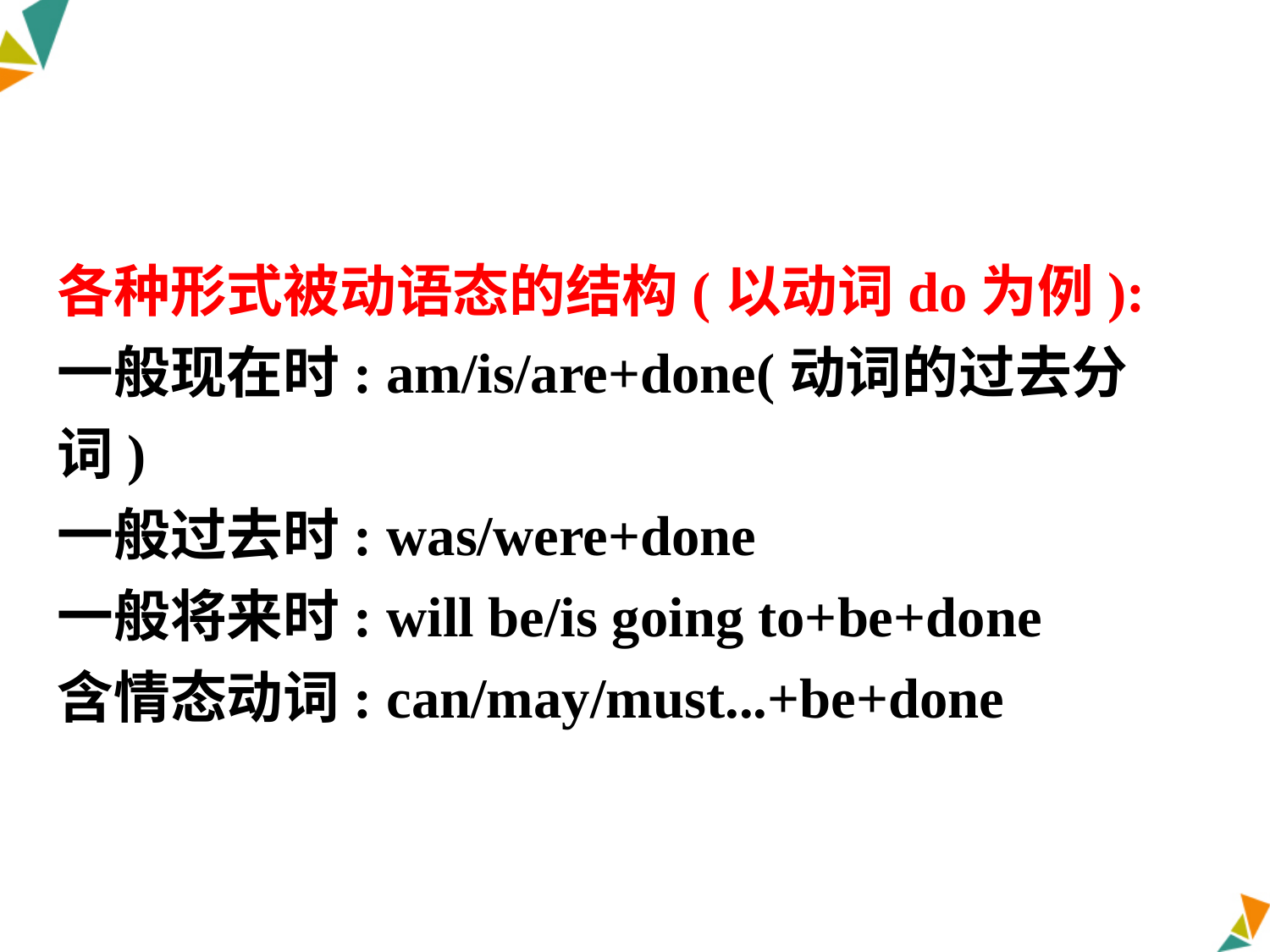

各种形式被动语态的结构(以动词do为例):
一般现在时: am/is/are+done(动词的过去分词)
一般过去时: was/were+done
一般将来时: will be/is going to+be+done
含情态动词: can/may/must...+be+done